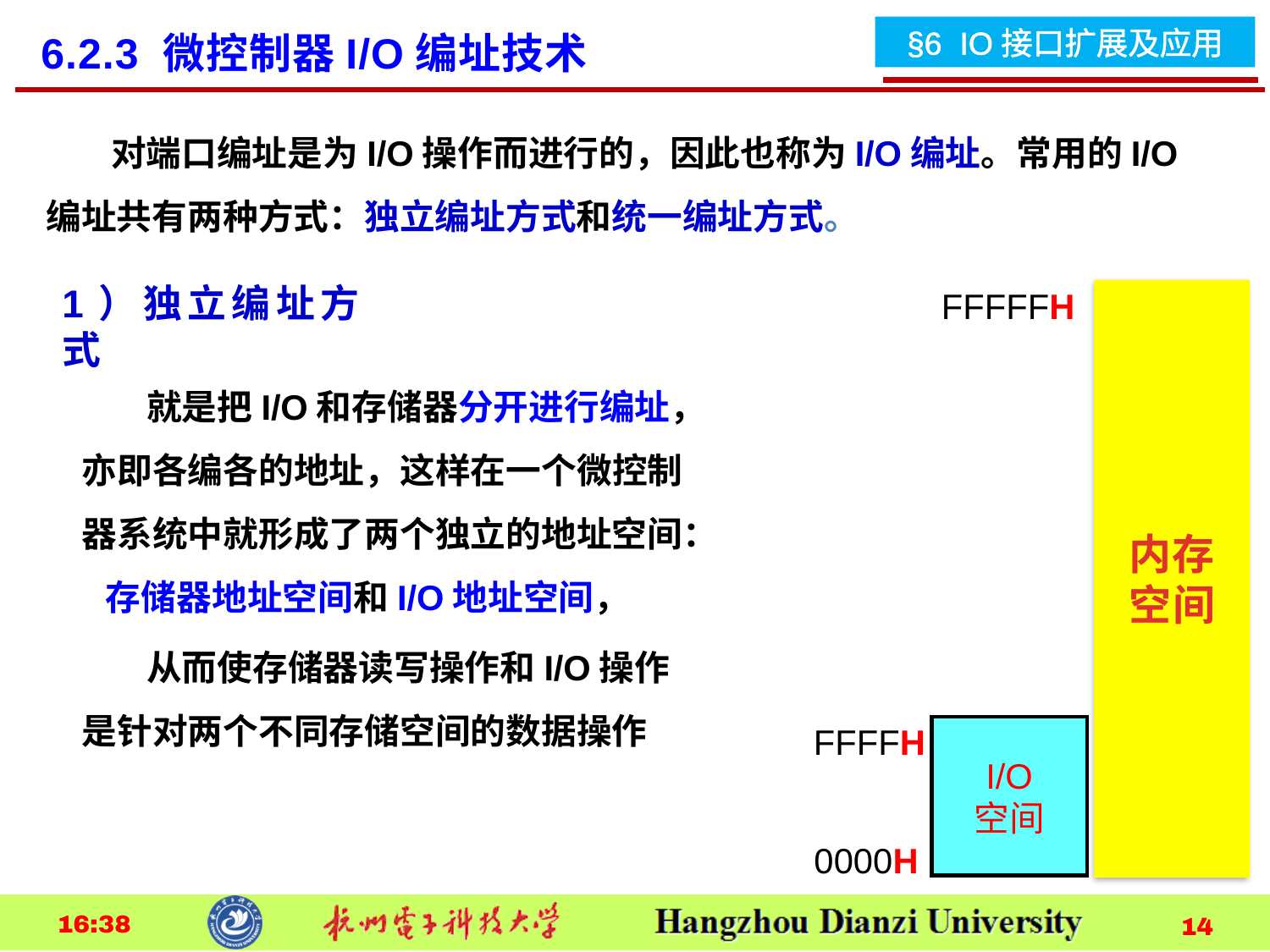

6.2.3 微控制器I/O编址技术
       对端口编址是为I/O操作而进行的，因此也称为I/O编址。常用的I/O编址共有两种方式：独立编址方式和统一编址方式。
1）独立编址方式
FFFFFH
内存
空间
FFFFH
I/O
空间
0000H
       就是把I/O和存储器分开进行编址，亦即各编各的地址，这样在一个微控制器系统中就形成了两个独立的地址空间：   存储器地址空间和I/O地址空间，
       从而使存储器读写操作和I/O操作是针对两个不同存储空间的数据操作